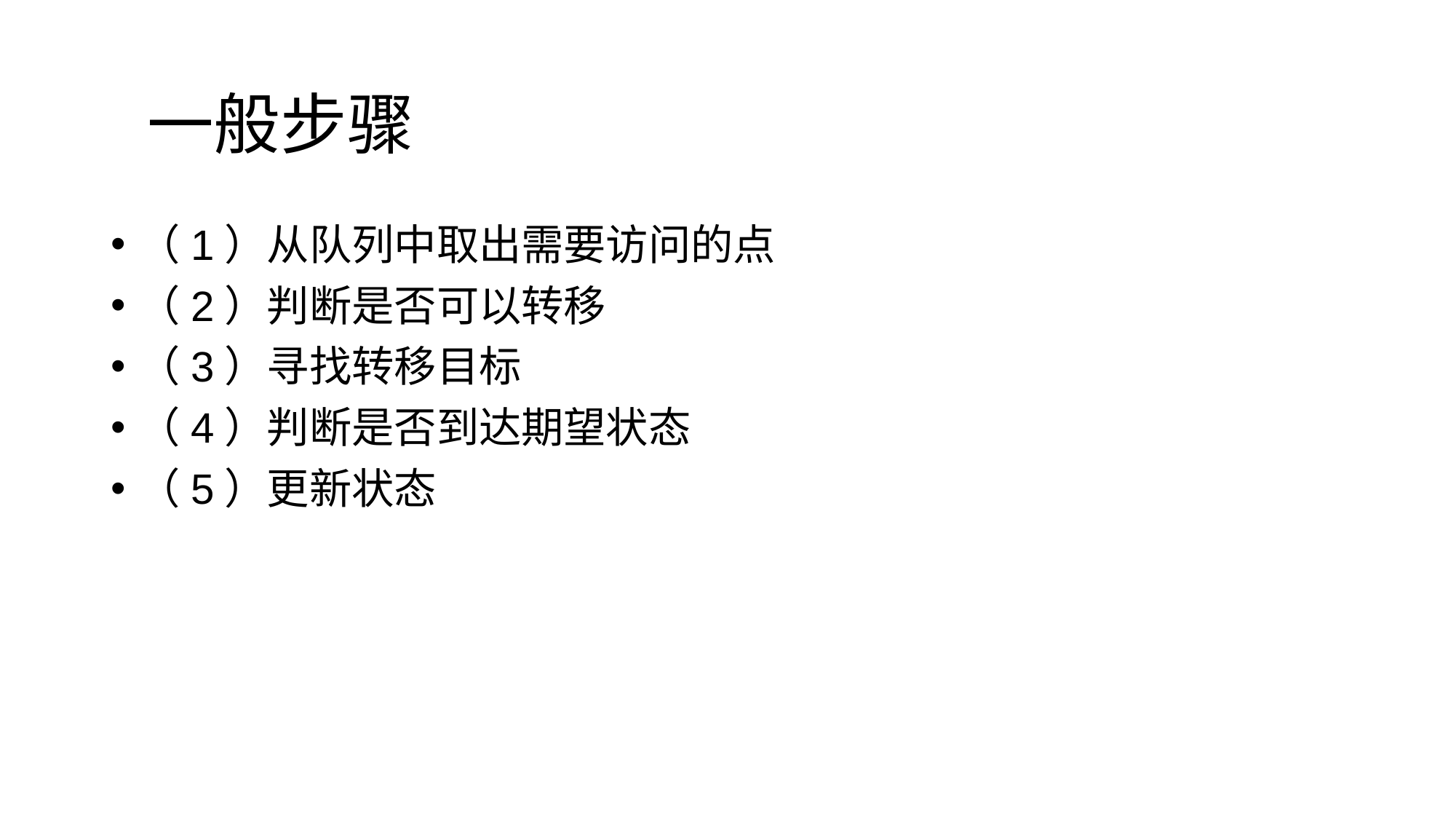

# 一般步骤
（1）从队列中取出需要访问的点
（2）判断是否可以转移
（3）寻找转移目标
（4）判断是否到达期望状态
（5）更新状态